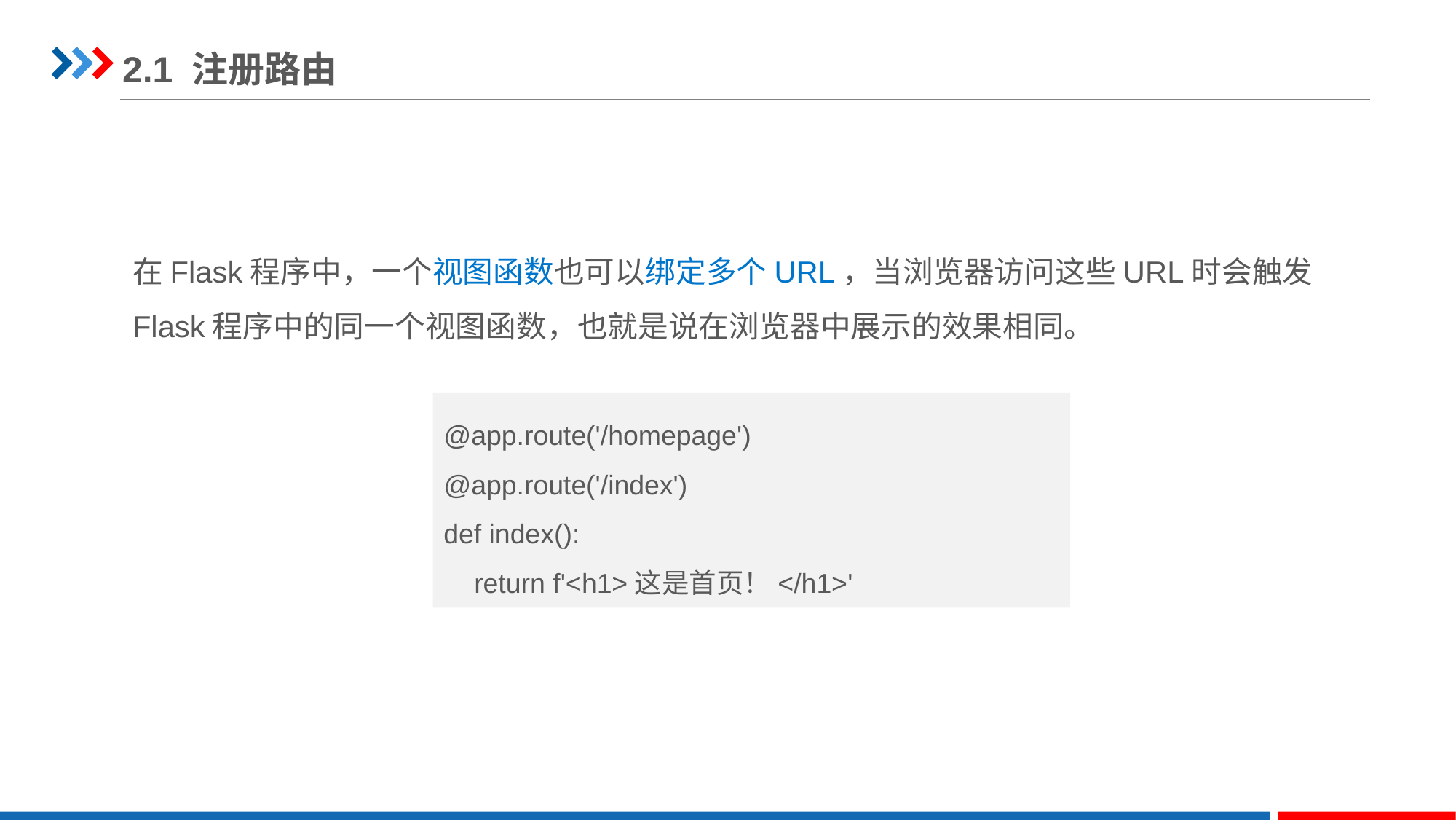

2.1 注册路由
在Flask程序中，一个视图函数也可以绑定多个URL，当浏览器访问这些URL时会触发Flask程序中的同一个视图函数，也就是说在浏览器中展示的效果相同。
@app.route('/homepage')
@app.route('/index')
def index():
    return f'<h1>这是首页！</h1>'